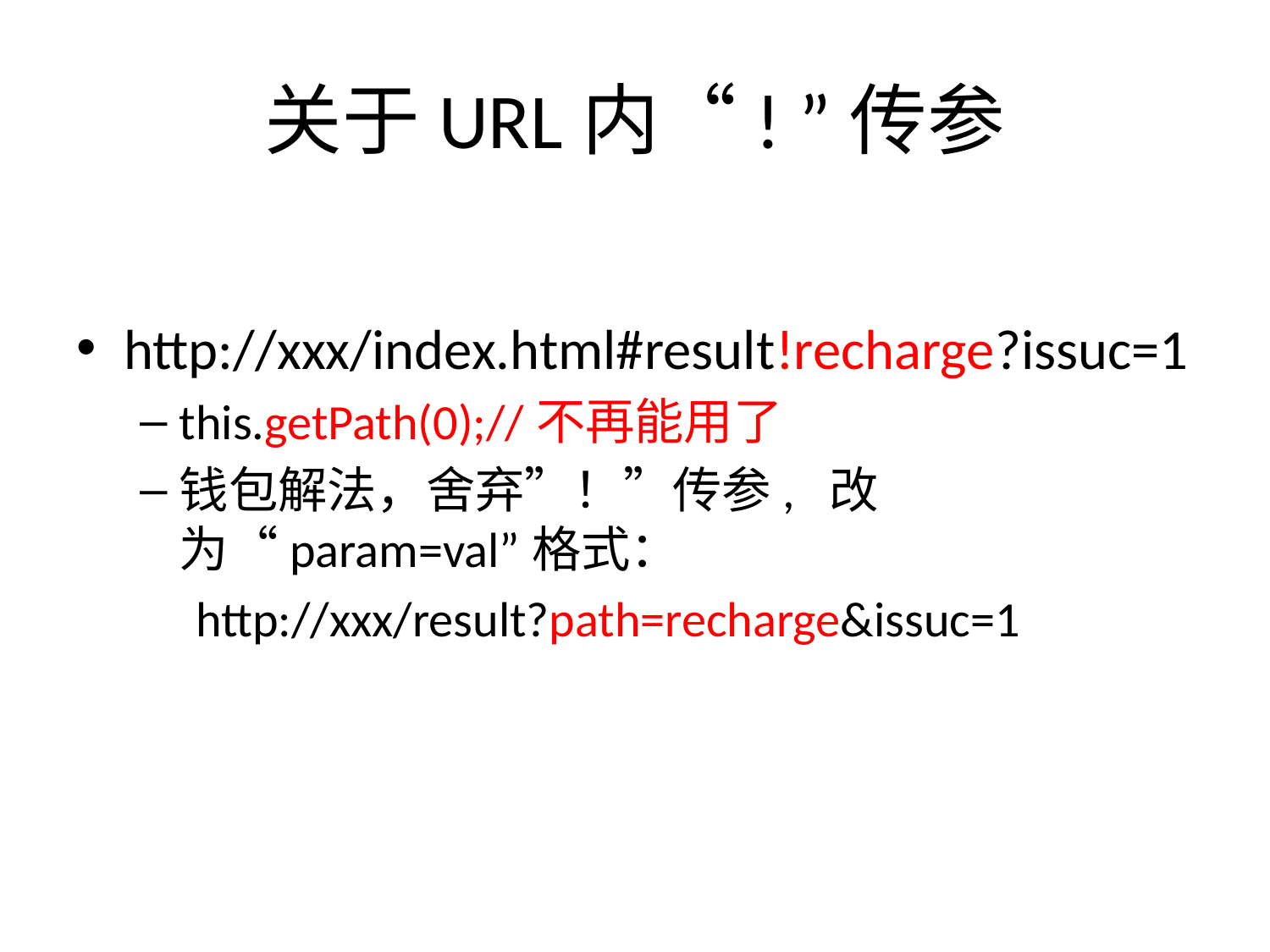

# 关于URL内“! ”传参
http://xxx/index.html#result!recharge?issuc=1
this.getPath(0);//不再能用了
钱包解法，舍弃”！”传参,  改为“param=val”格式：
     http://xxx/result?path=recharge&issuc=1